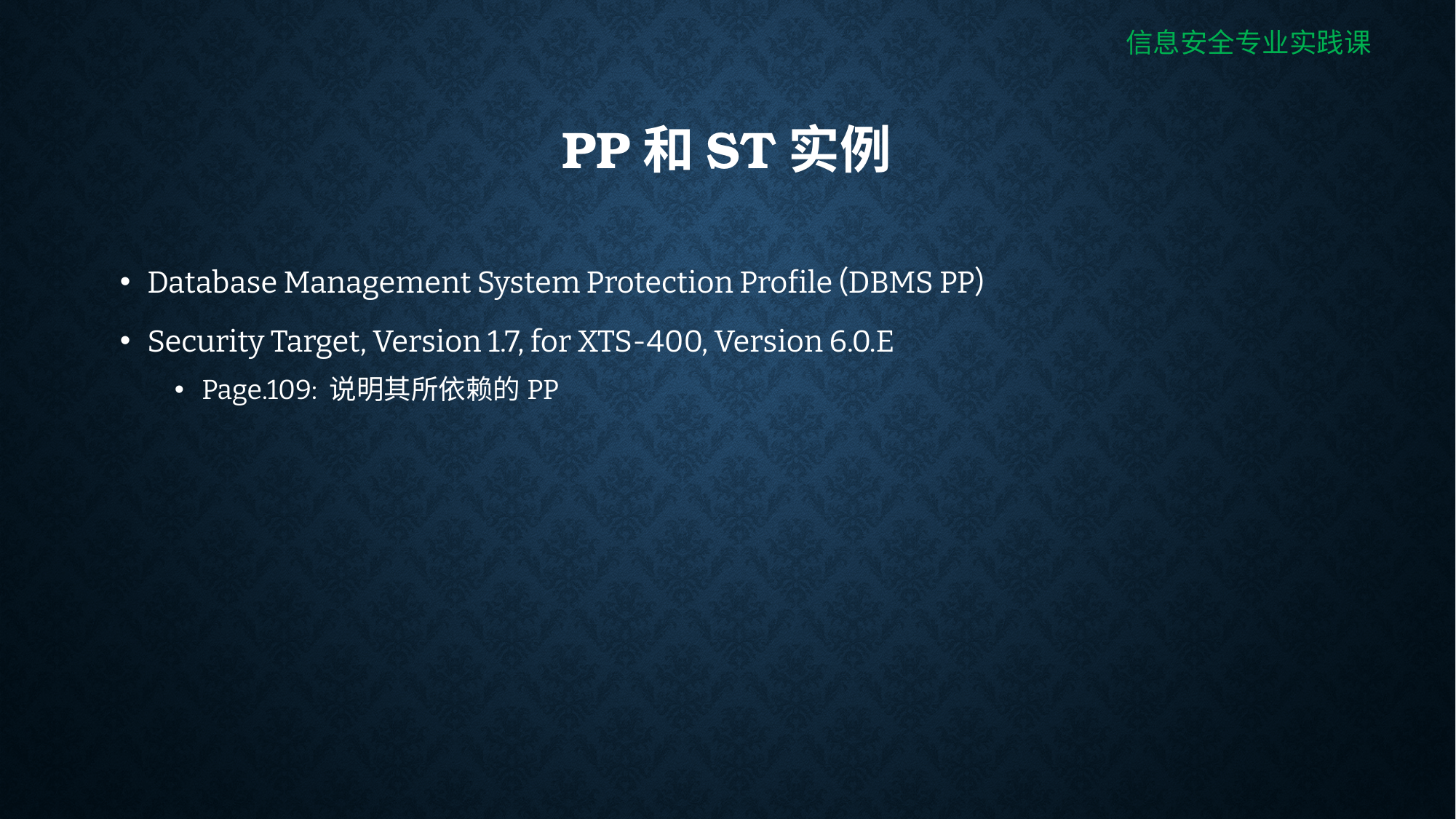

# PP和ST实例
Database Management System Protection Profile (DBMS PP)
Security Target, Version 1.7, for XTS-400, Version 6.0.E
Page.109: 说明其所依赖的PP